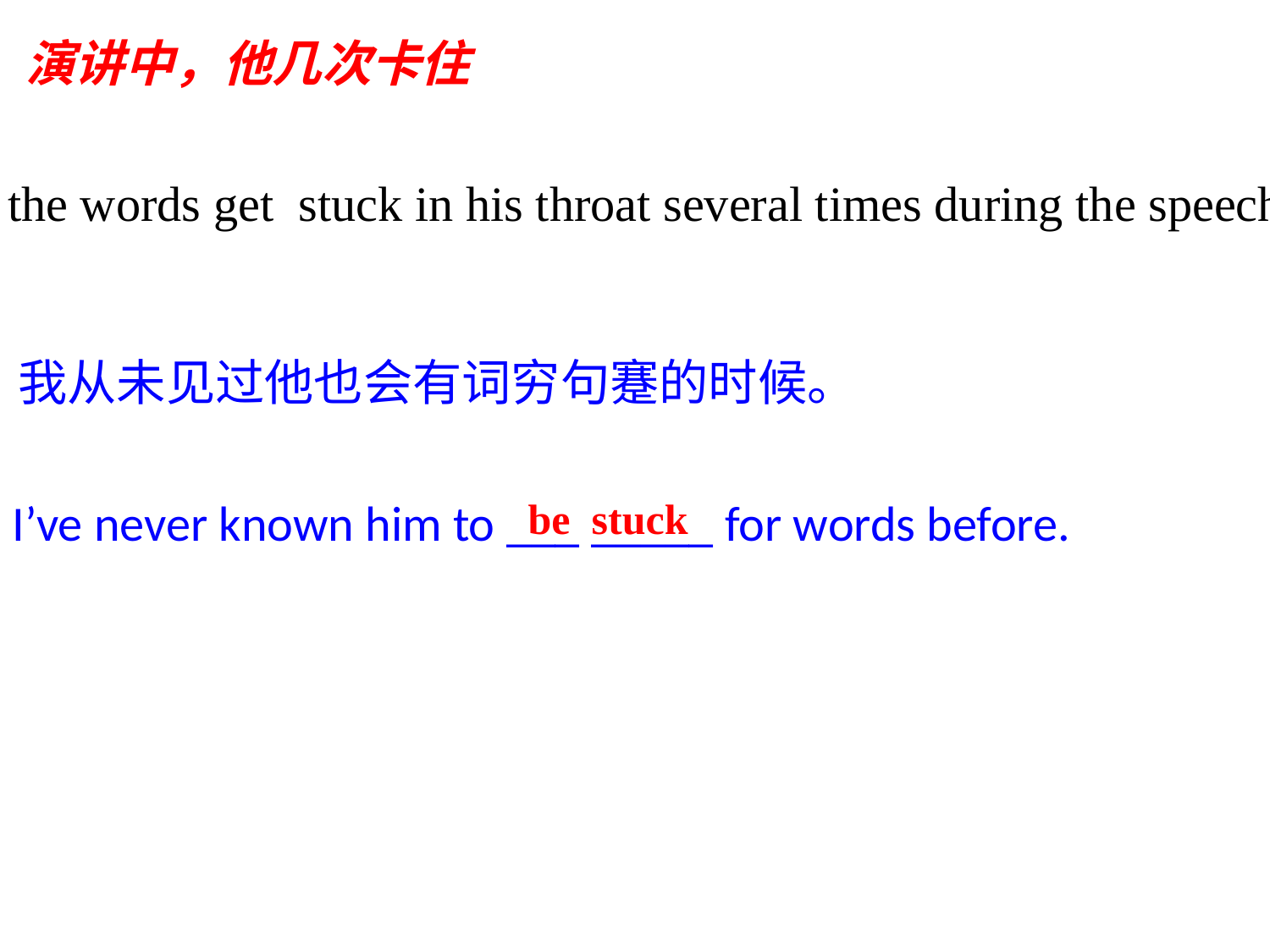

演讲中，他几次卡住
the words get  stuck in his throat several times during the speech

我从未见过他也会有词穷句蹇的时候。
I’ve never known him to ___ _____ for words before.
 be  stuck